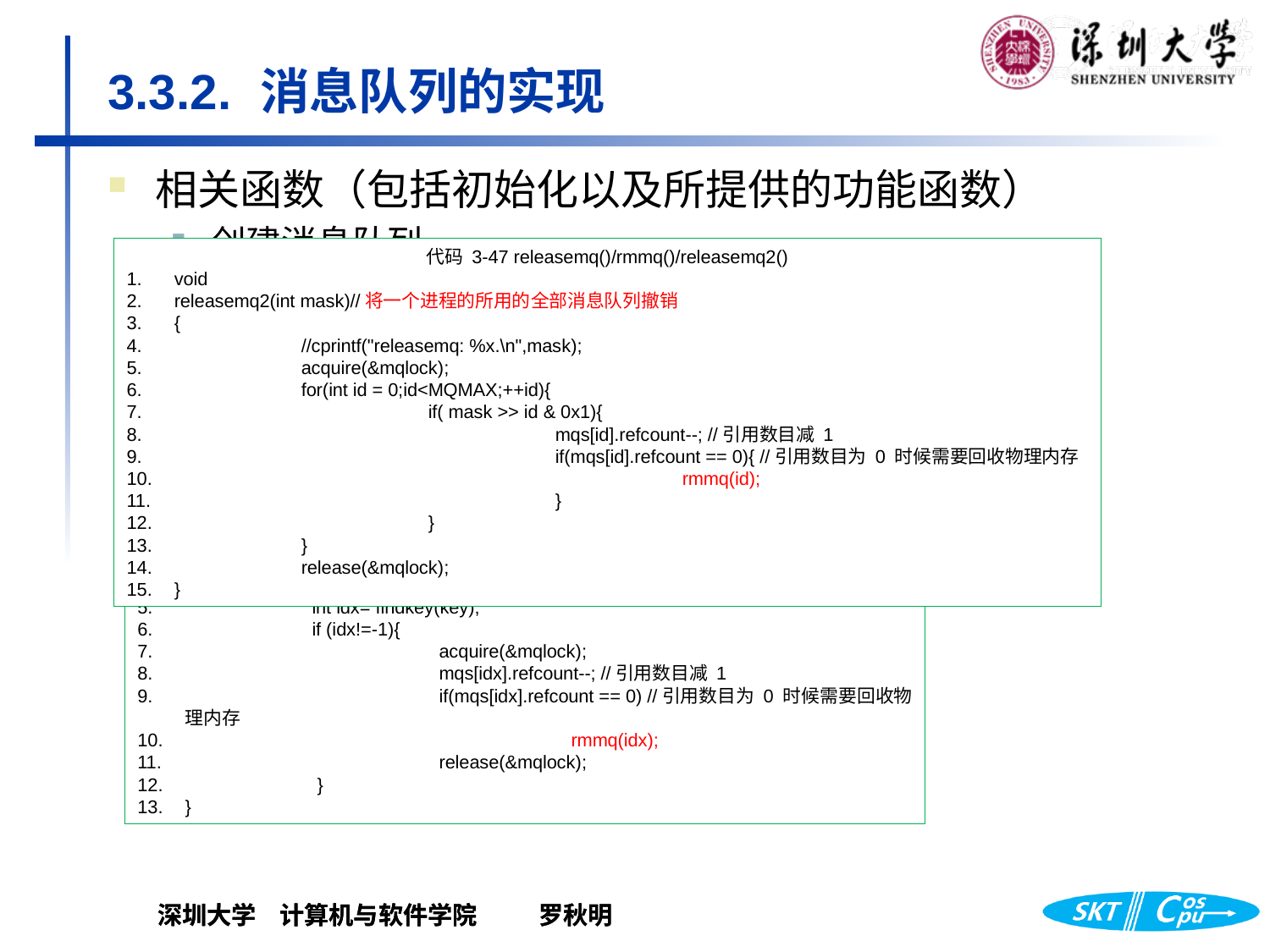

# 3.3.2.	 消息队列的实现
相关函数（包括初始化以及所提供的功能函数）
创建消息队列
消息存储空间管理
发送和接收
撤销消息队列
代码 3-47 releasemq()/rmmq()/releasemq2()
void
releasemq2(int mask)//将一个进程的所用的全部消息队列撤销
{
  	//cprintf("releasemq: %x.\n",mask);
 	acquire(&mqlock);
 	for(int id = 0;id<MQMAX;++id){
 		if( mask >> id & 0x1){
 			mqs[id].refcount--; //引用数目减 1
 			if(mqs[id].refcount == 0){ //引用数目为 0 时候需要回收物理内存
 				rmmq(id);
 			}
 		}
 	}
 	release(&mqlock);
}
代码 3-47 releasemq()/rmmq()/releasemq2()
void
rmmq(int mqid)//回收消息队列的物理内存
{
 	//cprintf("rmmq: %d.\n",mqid);
 	kfree((char *)mqs[mqid].msgs); //回收物理内存
 	mqs[mqid].status = 0;
}
代码 3-47 releasemq()/rmmq()/releasemq2()
void
releasemq(uint key)//撤销操作，即对key对应的mq计数refcount减1，当无人使用时，进行不要的物理内存回收操作
{
 	//cprintf("releasemq: %d.\n",key);
  	int idx= findkey(key);
  	if (idx!=-1){
 		acquire(&mqlock);
 		mqs[idx].refcount--; //引用数目减 1
 		if(mqs[idx].refcount == 0) //引用数目为 0 时候需要回收物理内存
 			 rmmq(idx);
 		release(&mqlock);
 	 }
}